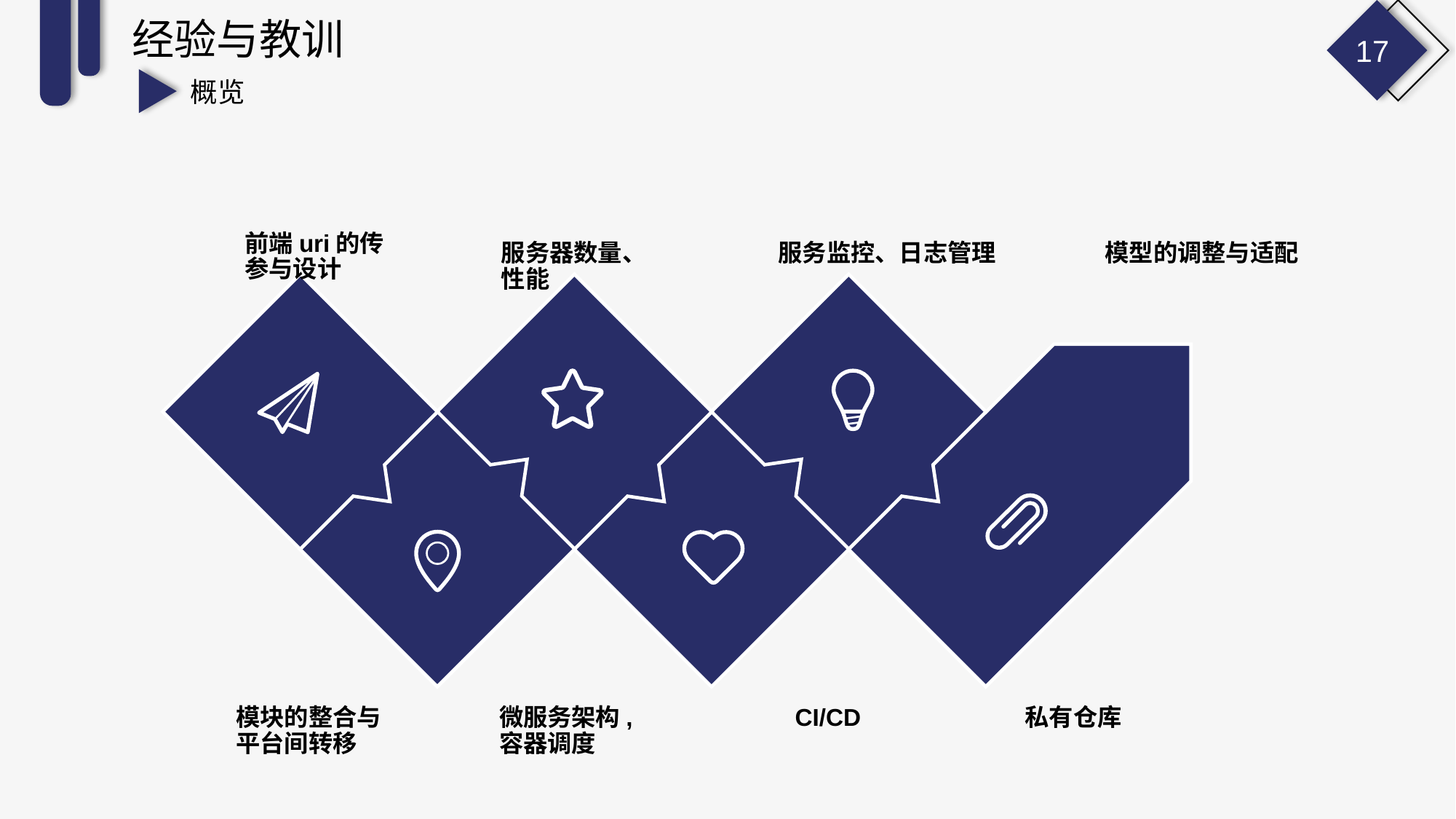

经验与教训

17
概览

前端uri的传参与设计

服务器数量、性能
服务监控、日志管理

模型的调整与适配

模块的整合与平台间转移
微服务架构, 容器调度
CI/CD
私有仓库